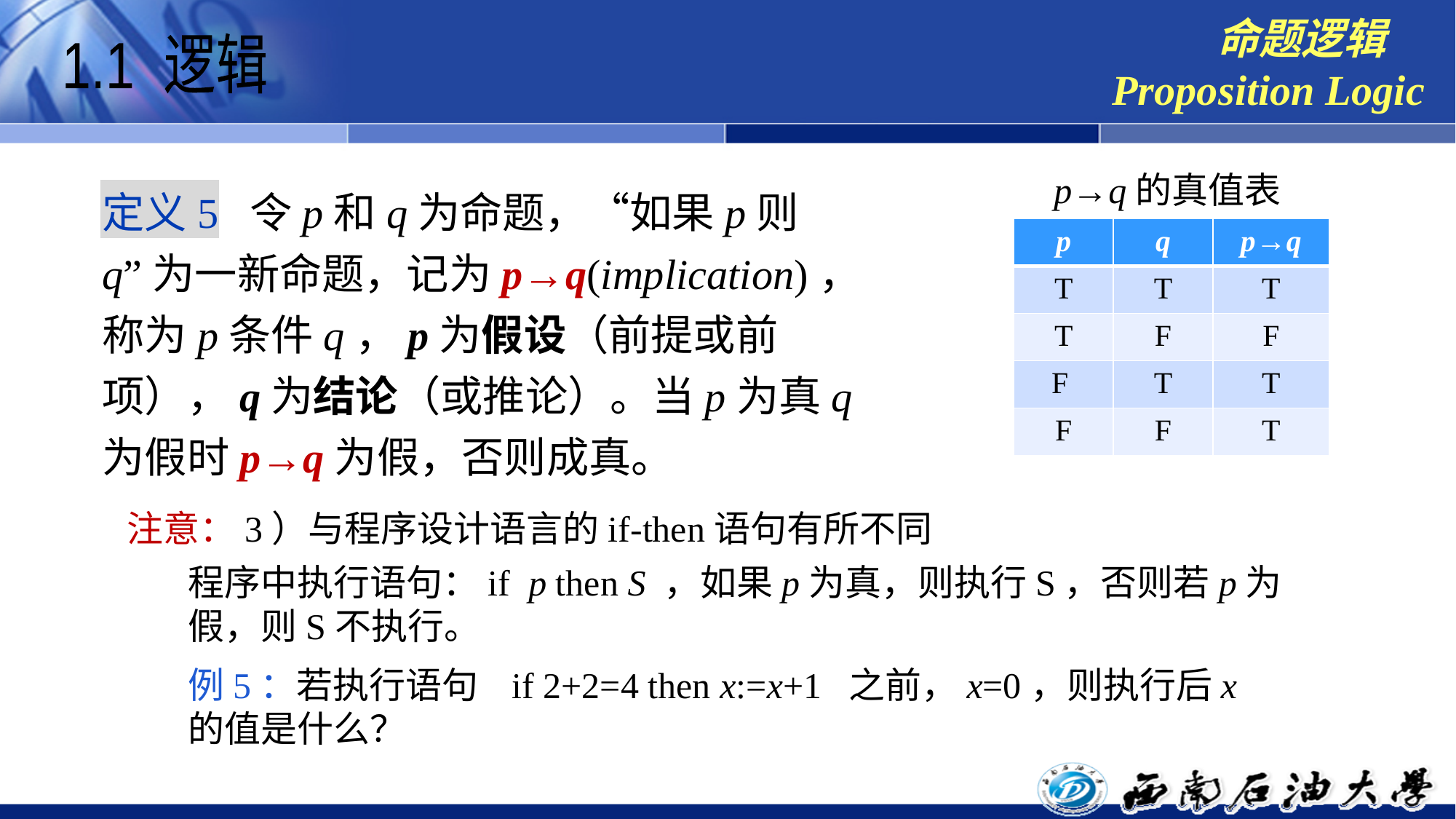

命题逻辑
Proposition Logic
1.1  逻辑
p→q的真值表
定义5  令p和q为命题，“如果p则q”为一新命题，记为p→q(implication)，称为p条件q，p为假设（前提或前项），q为结论（或推论）。当p为真q为假时p→q为假，否则成真。

| p | q | p→q |
| --- | --- | --- |
| T | T | T |
| T | F | F |
| F | T | T |
| F | F | T |
注意：3）与程序设计语言的if-then语句有所不同
程序中执行语句：if  p then S ，如果p为真，则执行S，否则若p为假，则S不执行。
例5：若执行语句   if 2+2=4 then x:=x+1  之前，x=0，则执行后x的值是什么？